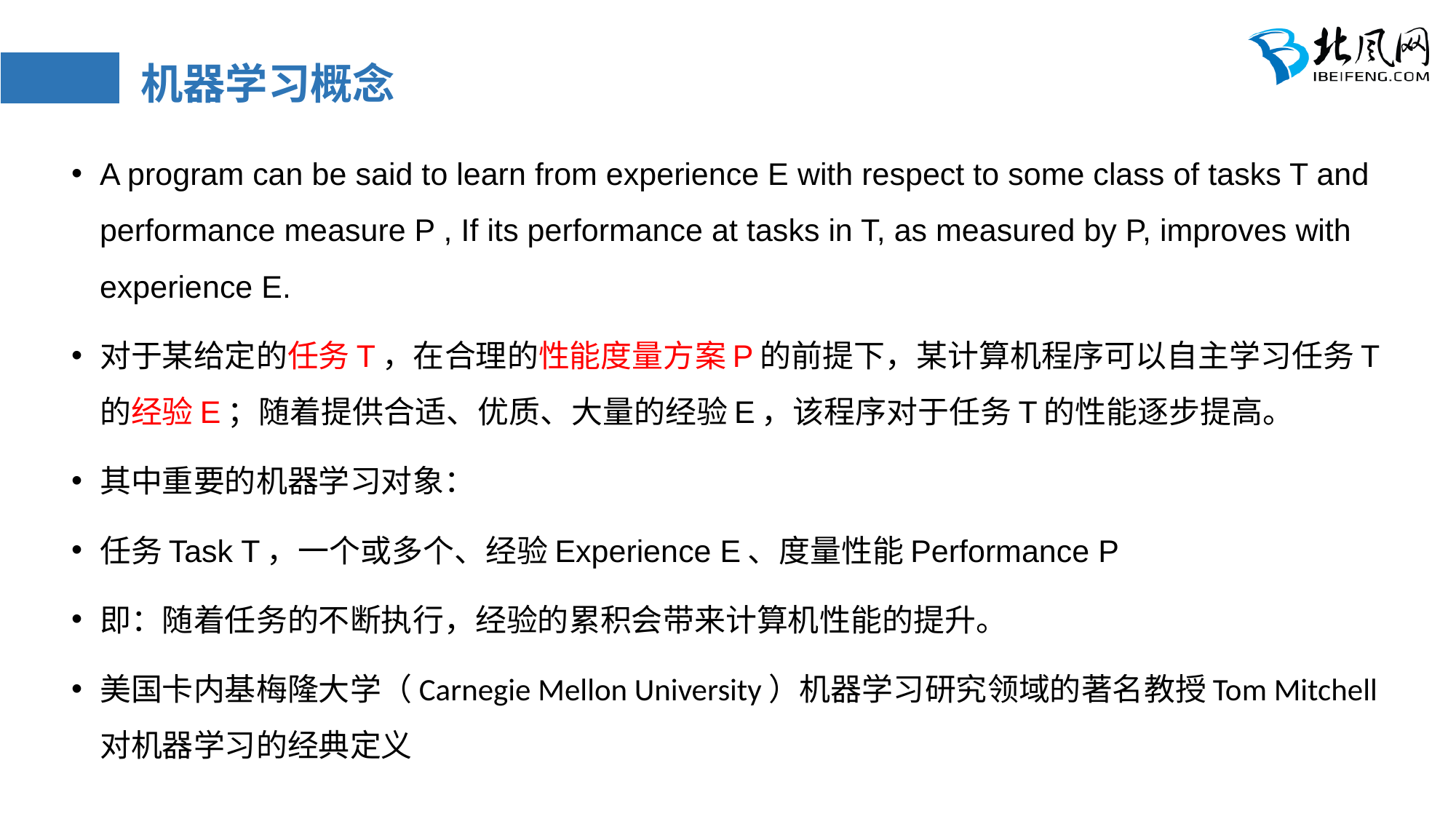

# 机器学习概念
A program can be said to learn from experience E with respect to some class of tasks T and performance measure P , If its performance at tasks in T, as measured by P, improves with experience E.
对于某给定的任务T，在合理的性能度量方案P的前提下，某计算机程序可以自主学习任务T的经验E；随着提供合适、优质、大量的经验E，该程序对于任务T的性能逐步提高。
其中重要的机器学习对象：
任务Task T，一个或多个、经验Experience E、度量性能Performance P
即：随着任务的不断执行，经验的累积会带来计算机性能的提升。
美国卡内基梅隆大学（Carnegie Mellon University）机器学习研究领域的著名教授Tom Mitchell对机器学习的经典定义